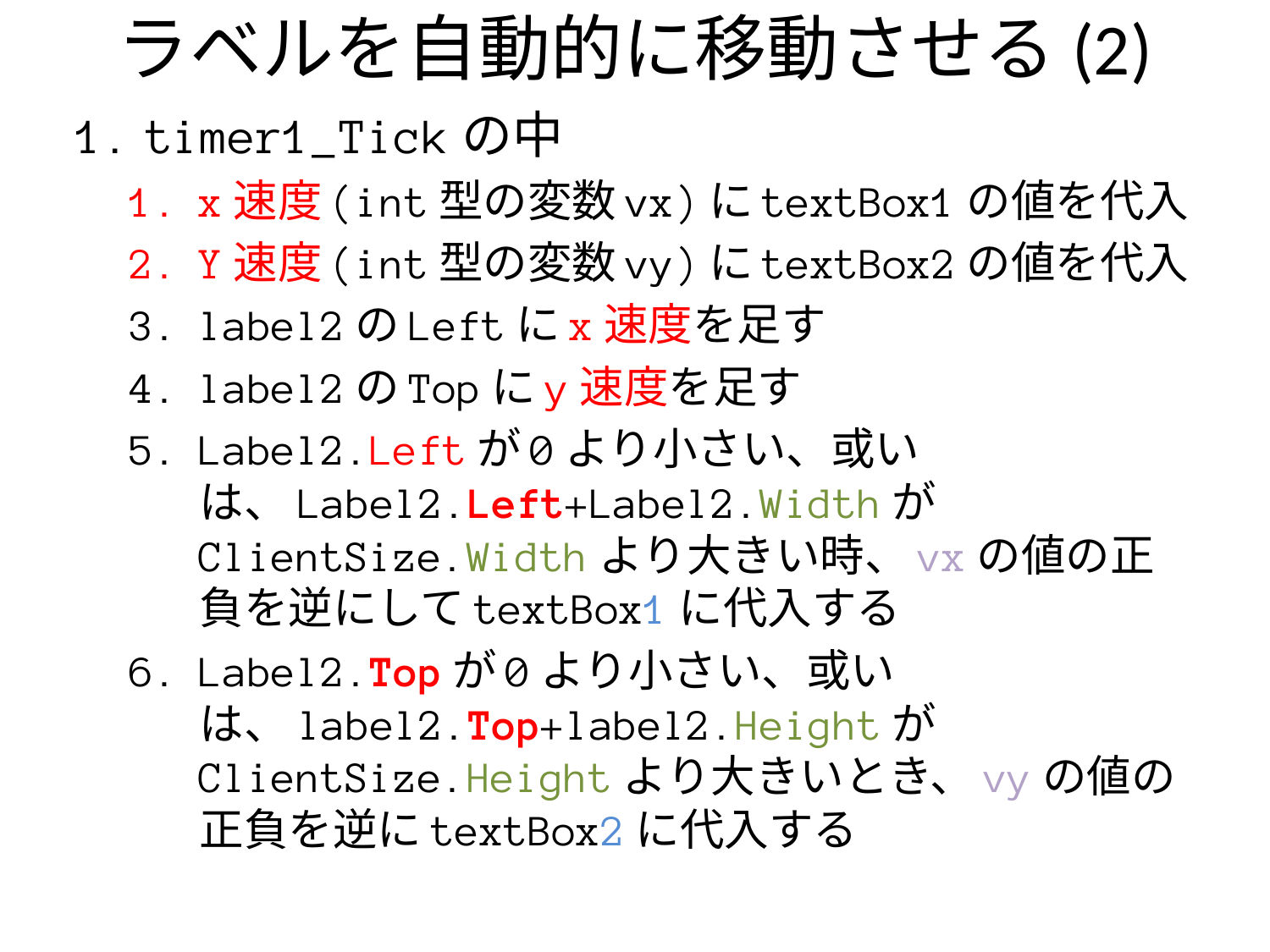

# ラベルを自動的に移動させる(2)
timer1_Tickの中
x速度(int型の変数vx)にtextBox1の値を代入
Y速度(int型の変数vy)にtextBox2の値を代入
label2のLeftにx速度を足す
label2のTopにy速度を足す
Label2.Leftが0より小さい、或いは、Label2.Left+Label2.WidthがClientSize.Widthより大きい時、vxの値の正負を逆にしてtextBox1に代入する
Label2.Topが0より小さい、或いは、label2.Top+label2.HeightがClientSize.Heightより大きいとき、vyの値の正負を逆にtextBox2に代入する